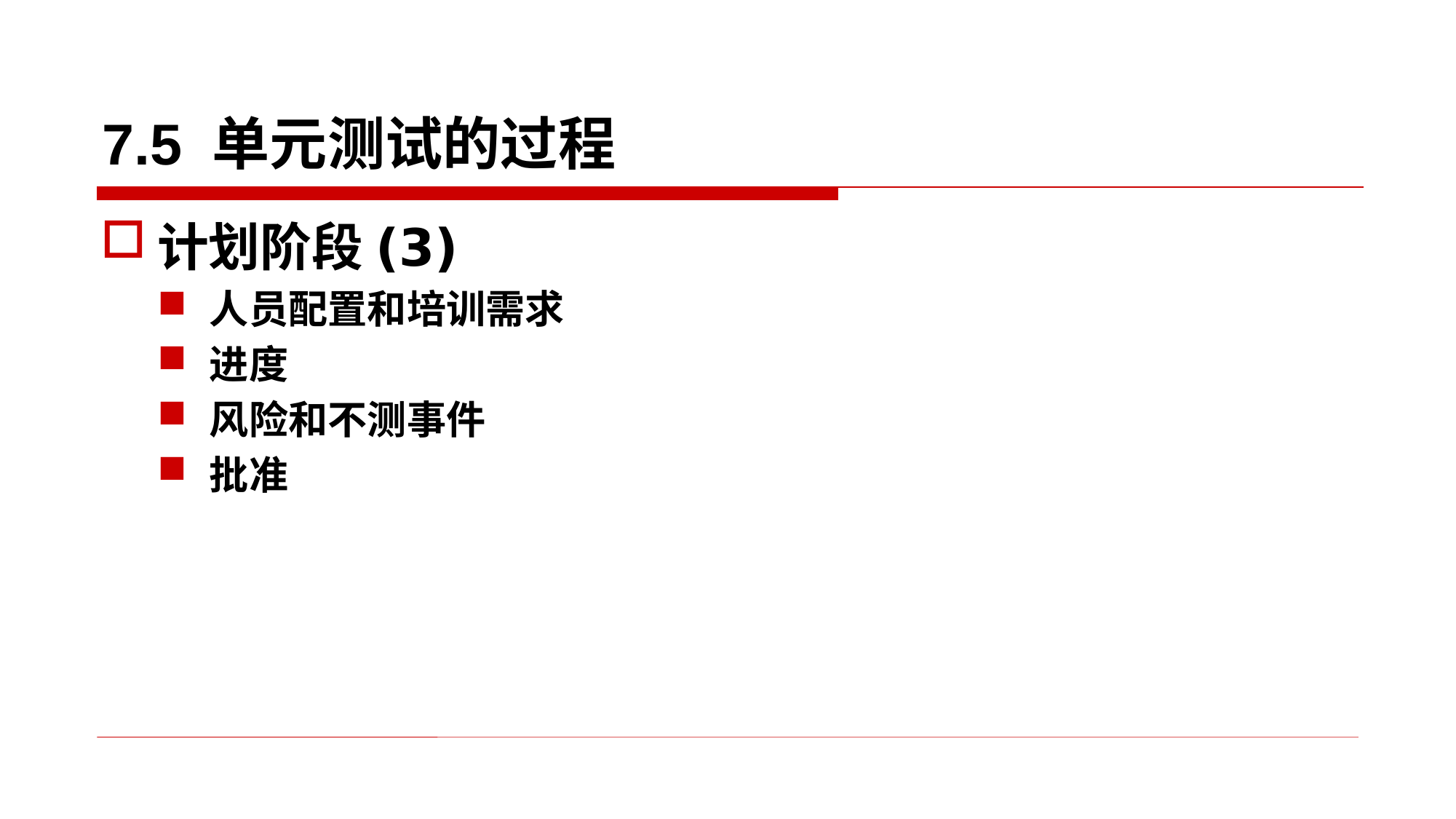

# 7.5 单元测试的过程
计划阶段(3)
人员配置和培训需求
进度
风险和不测事件
批准
50